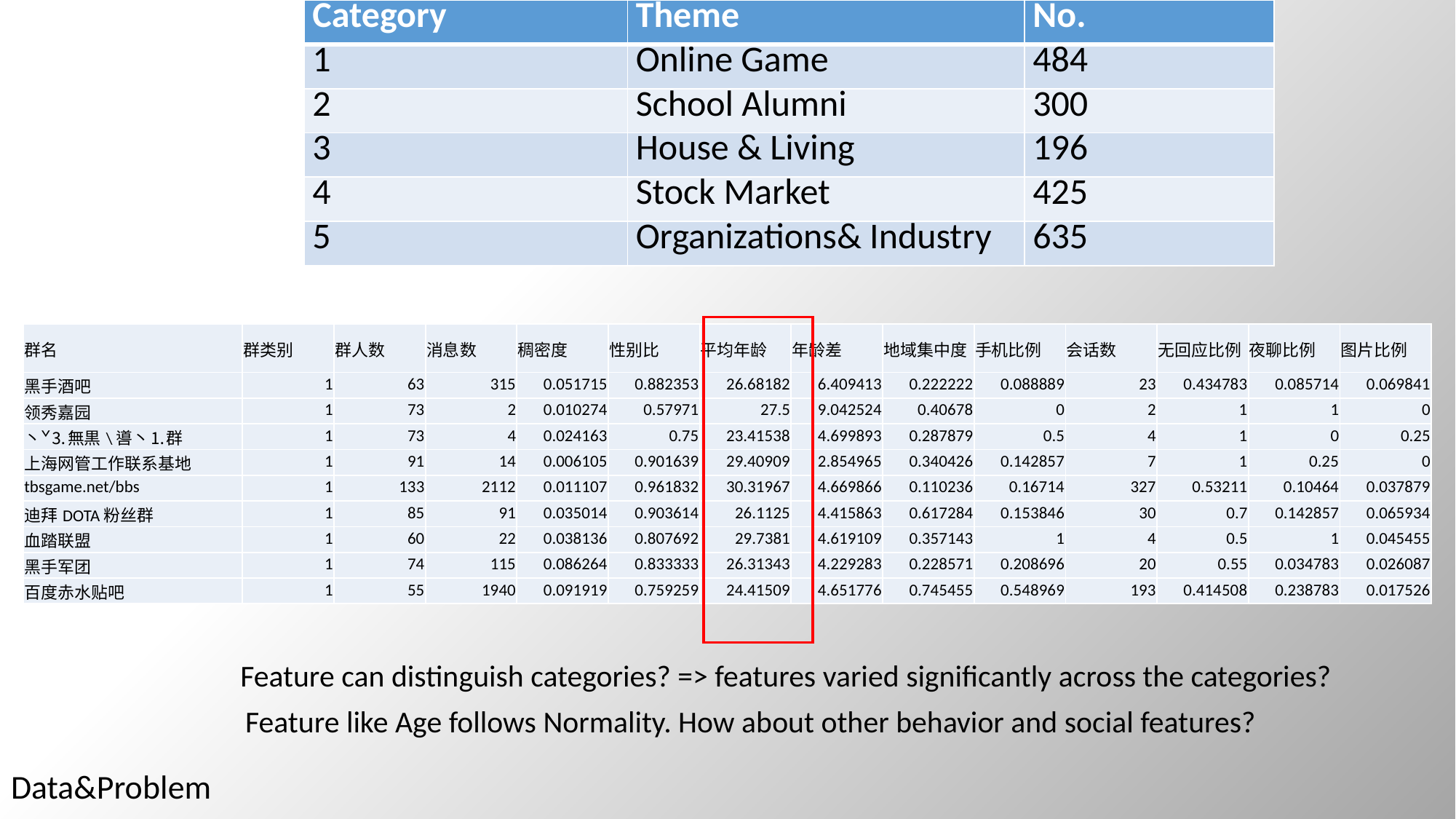

| Category | Theme | No. |
| --- | --- | --- |
| 1 | Online Game | 484 |
| 2 | School Alumni | 300 |
| 3 | House & Living | 196 |
| 4 | Stock Market | 425 |
| 5 | Organizations& Industry | 635 |

| 群名 | 群类别 | 群人数 | 消息数 | 稠密度 | 性别比 | 平均年龄 | 年龄差 | 地域集中度 | 手机比例 | 会话数 | 无回应比例 | 夜聊比例 | 图片比例 |
| --- | --- | --- | --- | --- | --- | --- | --- | --- | --- | --- | --- | --- | --- |
| 黑手酒吧 | 1 | 63 | 315 | 0.051715 | 0.882353 | 26.68182 | 6.409413 | 0.222222 | 0.088889 | 23 | 0.434783 | 0.085714 | 0.069841 |
| 领秀嘉园 | 1 | 73 | 2 | 0.010274 | 0.57971 | 27.5 | 9.042524 | 0.40678 | 0 | 2 | 1 | 1 | 0 |
| 丶ˇ⒊無黒\噵丶⒈群 | 1 | 73 | 4 | 0.024163 | 0.75 | 23.41538 | 4.699893 | 0.287879 | 0.5 | 4 | 1 | 0 | 0.25 |
| 上海网管工作联系基地 | 1 | 91 | 14 | 0.006105 | 0.901639 | 29.40909 | 2.854965 | 0.340426 | 0.142857 | 7 | 1 | 0.25 | 0 |
| tbsgame.net/bbs | 1 | 133 | 2112 | 0.011107 | 0.961832 | 30.31967 | 4.669866 | 0.110236 | 0.16714 | 327 | 0.53211 | 0.10464 | 0.037879 |
| 迪拜DOTA粉丝群 | 1 | 85 | 91 | 0.035014 | 0.903614 | 26.1125 | 4.415863 | 0.617284 | 0.153846 | 30 | 0.7 | 0.142857 | 0.065934 |
| 血踏联盟 | 1 | 60 | 22 | 0.038136 | 0.807692 | 29.7381 | 4.619109 | 0.357143 | 1 | 4 | 0.5 | 1 | 0.045455 |
| 黑手军团 | 1 | 74 | 115 | 0.086264 | 0.833333 | 26.31343 | 4.229283 | 0.228571 | 0.208696 | 20 | 0.55 | 0.034783 | 0.026087 |
| 百度赤水贴吧 | 1 | 55 | 1940 | 0.091919 | 0.759259 | 24.41509 | 4.651776 | 0.745455 | 0.548969 | 193 | 0.414508 | 0.238783 | 0.017526 |
Feature can distinguish categories? => features varied significantly across the categories?
Feature like Age follows Normality. How about other behavior and social features?
# Data&Problem